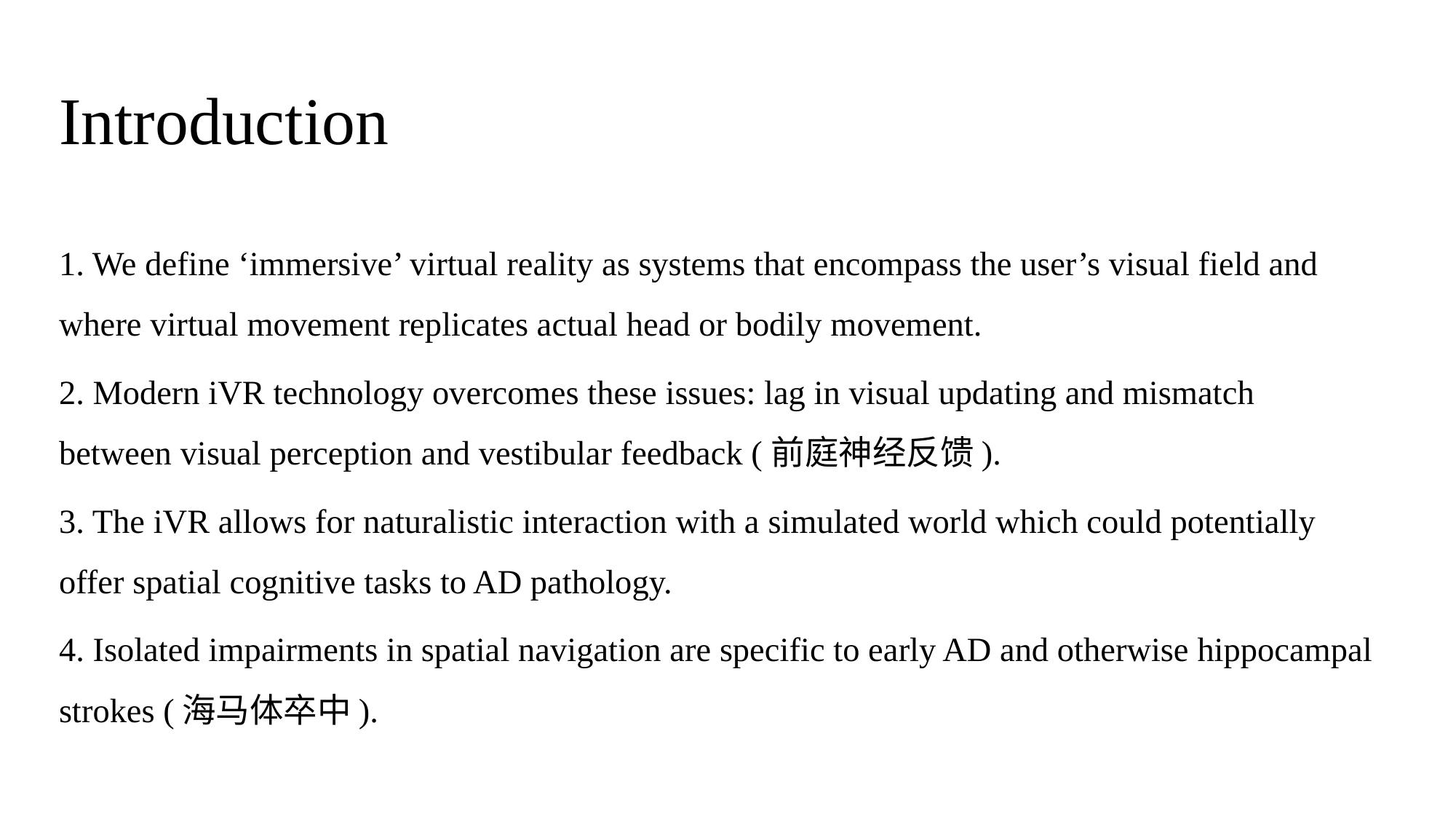

# Introduction
1. We define ‘immersive’ virtual reality as systems that encompass the user’s visual field and where virtual movement replicates actual head or bodily movement.
2. Modern iVR technology overcomes these issues: lag in visual updating and mismatch between visual perception and vestibular feedback (前庭神经反馈).
3. The iVR allows for naturalistic interaction with a simulated world which could potentially offer spatial cognitive tasks to AD pathology.
4. Isolated impairments in spatial navigation are specific to early AD and otherwise hippocampal strokes (海马体卒中).